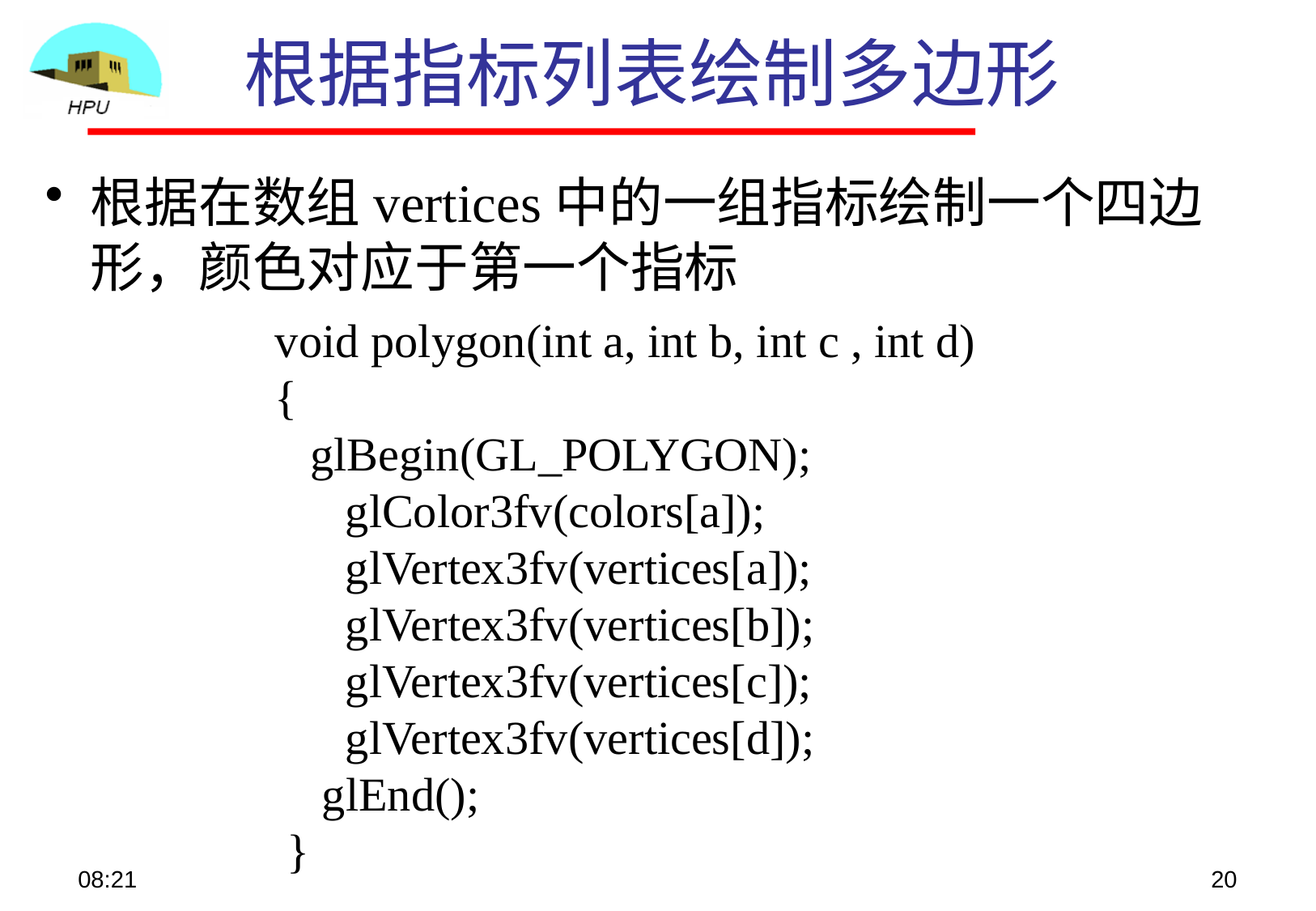

# 根据指标列表绘制多边形
根据在数组vertices中的一组指标绘制一个四边形，颜色对应于第一个指标
void polygon(int a, int b, int c , int d)
{
   glBegin(GL_POLYGON);
      glColor3fv(colors[a]);
      glVertex3fv(vertices[a]);
      glVertex3fv(vertices[b]);
      glVertex3fv(vertices[c]);
      glVertex3fv(vertices[d]);
    glEnd();
 }
08:21
20